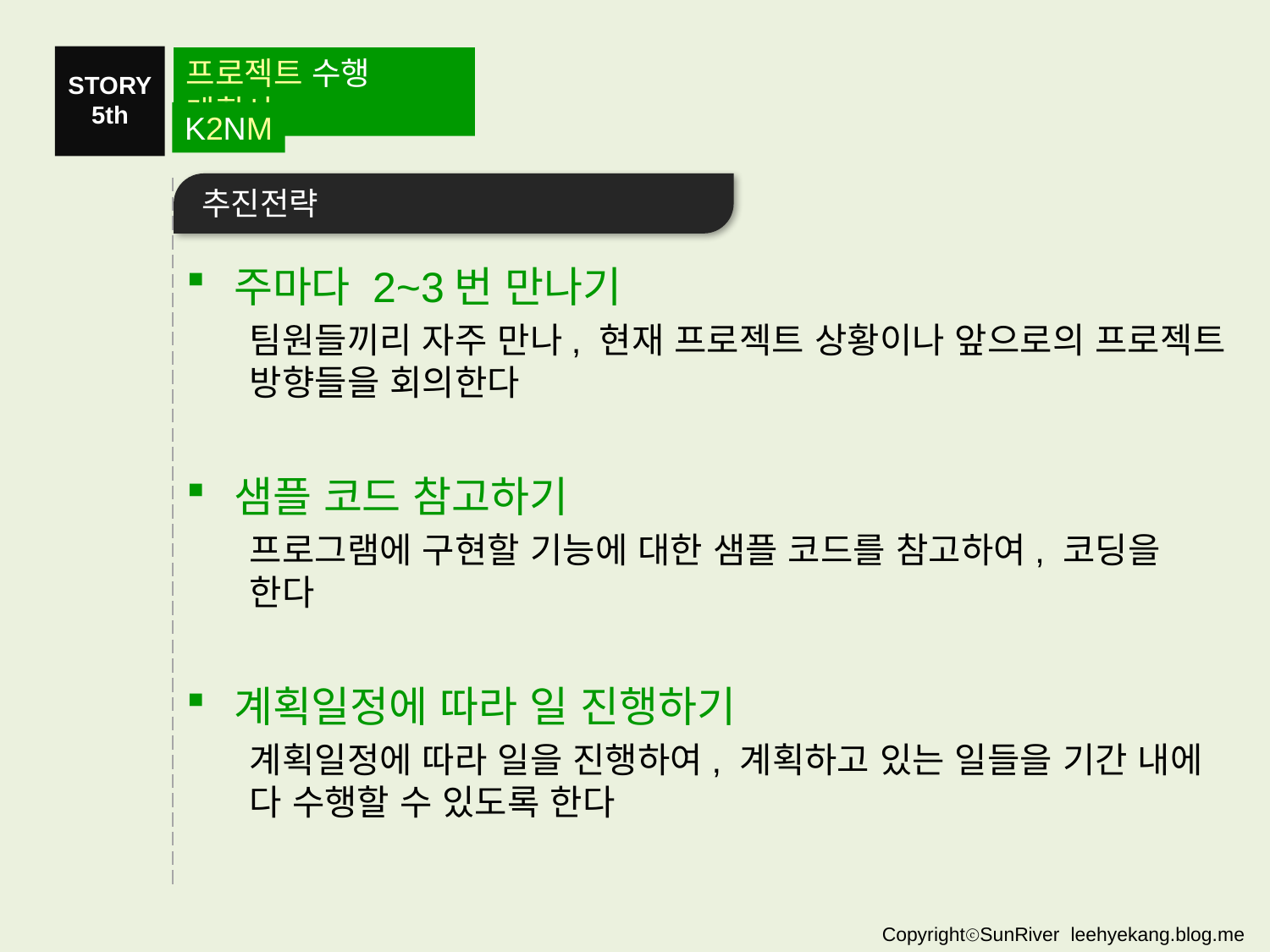

프로젝트 수행 계획서
STORY
5th
K2NM

추진전략
주마다 2~3번 만나기
팀원들끼리 자주 만나, 현재 프로젝트 상황이나 앞으로의 프로젝트 방향들을 회의한다

샘플 코드 참고하기
프로그램에 구현할 기능에 대한 샘플 코드를 참고하여, 코딩을 한다

계획일정에 따라 일 진행하기
계획일정에 따라 일을 진행하여, 계획하고 있는 일들을 기간 내에 다 수행할 수 있도록 한다